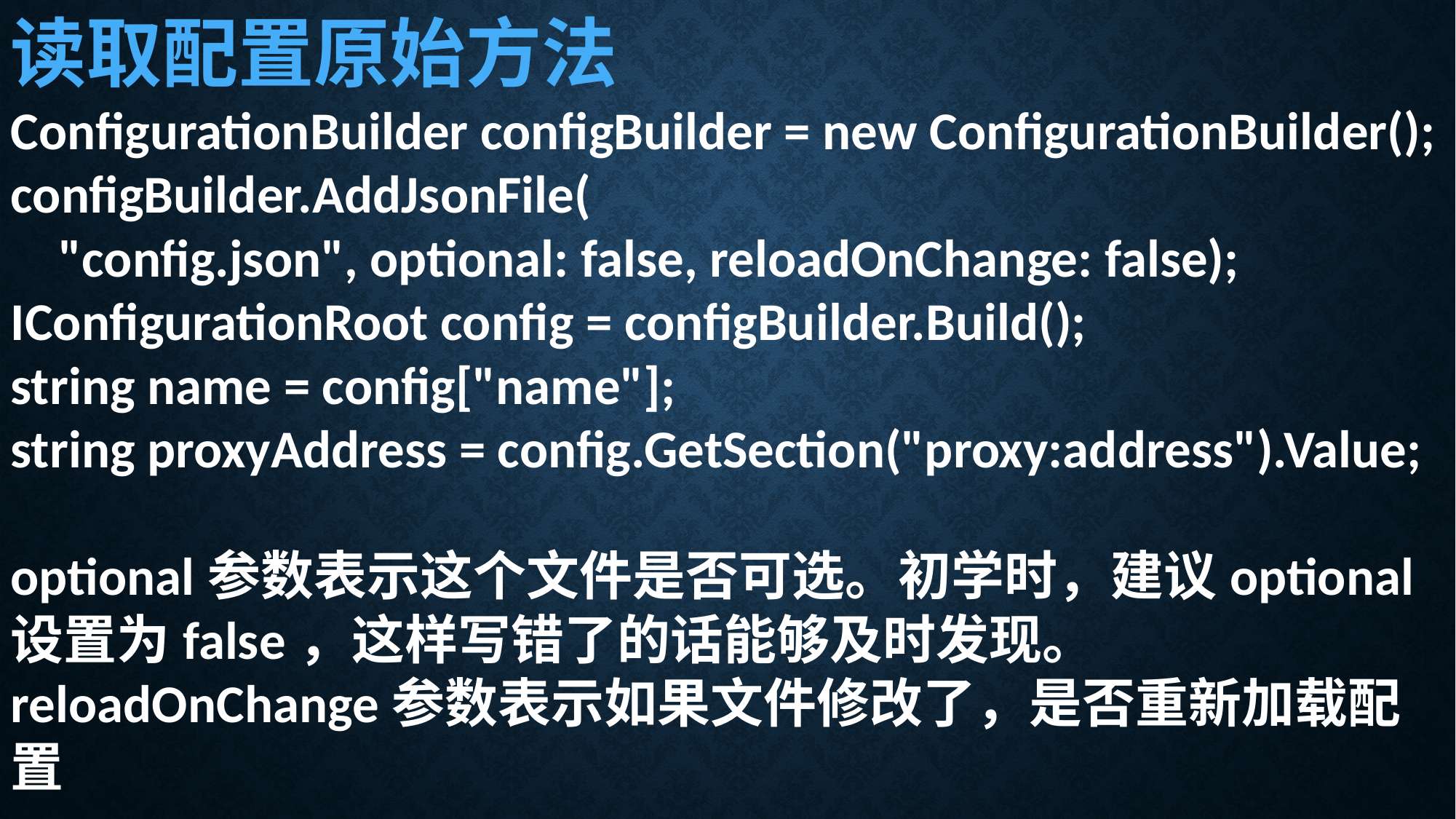

读取配置原始方法
ConfigurationBuilder configBuilder = new ConfigurationBuilder();
configBuilder.AddJsonFile(
    "config.json", optional: false, reloadOnChange: false);
IConfigurationRoot config = configBuilder.Build();
string name = config["name"];
string proxyAddress = config.GetSection("proxy:address").Value;

optional参数表示这个文件是否可选。初学时，建议optional设置为false，这样写错了的话能够及时发现。
reloadOnChange参数表示如果文件修改了，是否重新加载配置